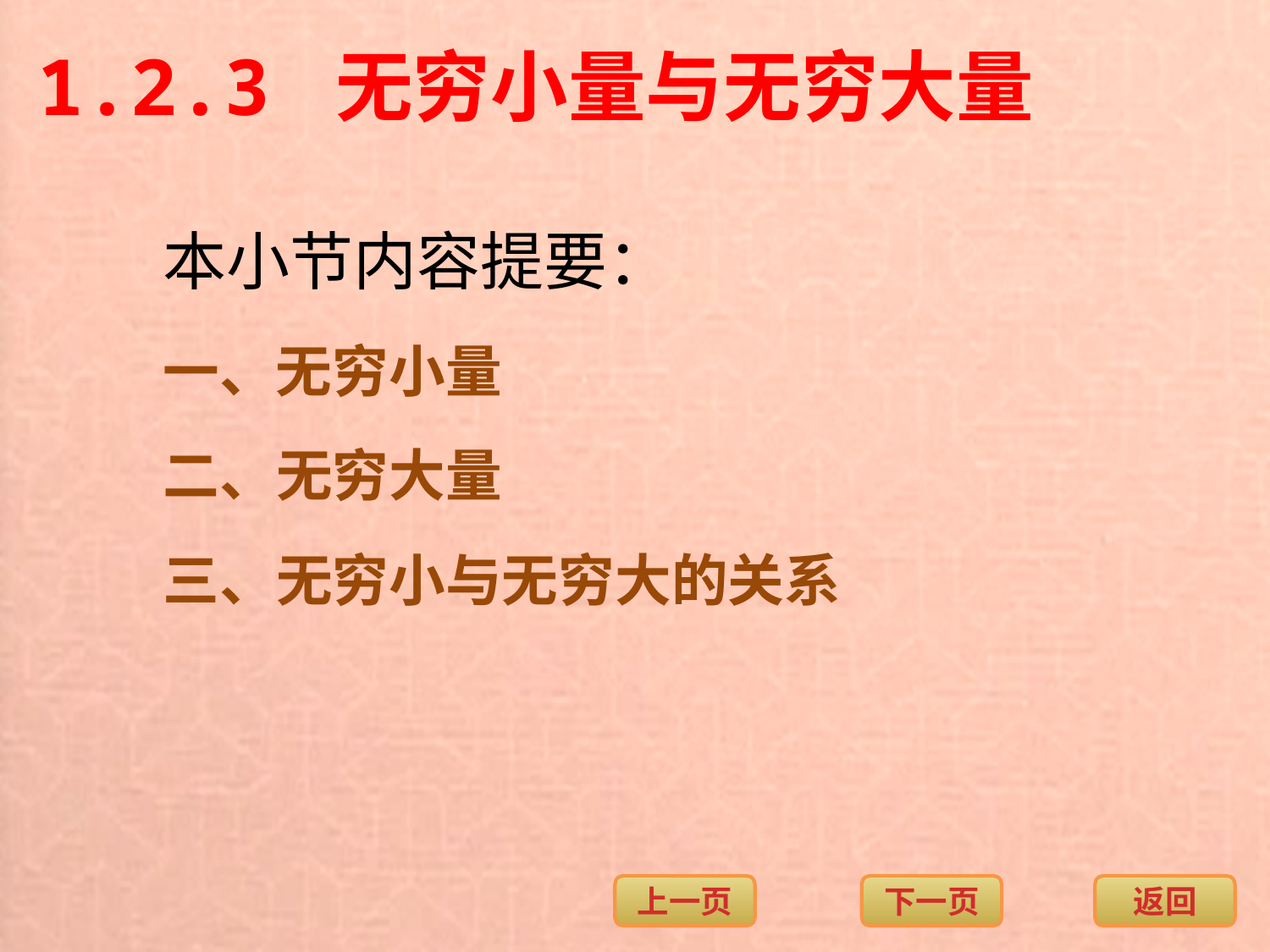

1.2.3 无穷小量与无穷大量
本小节内容提要：
一、无穷小量
二、无穷大量
三、无穷小与无穷大的关系